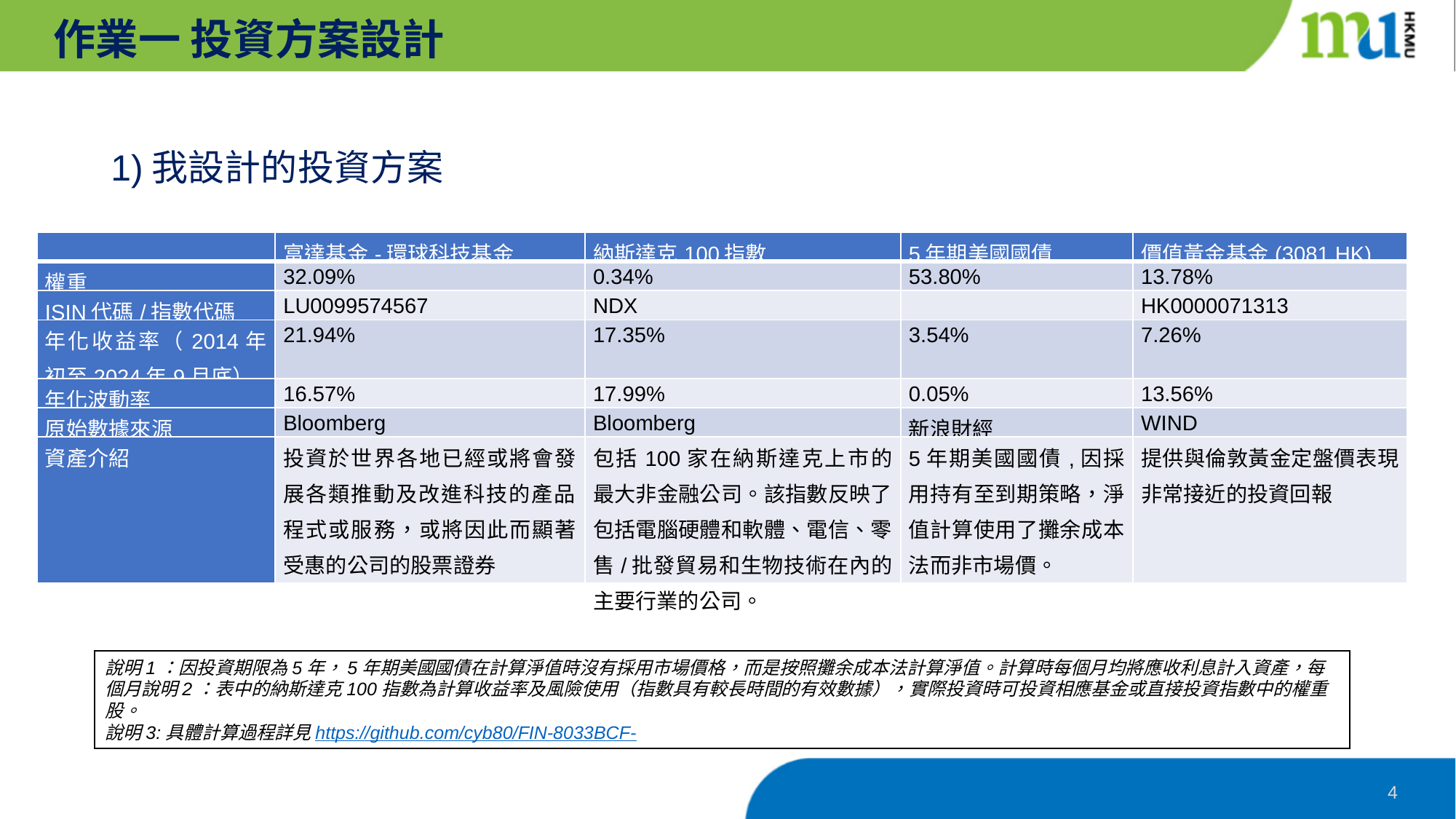

作業一 投資方案設計
# 1)我設計的投資方案
|  | 富達基金-環球科技基金 | 納斯達克100指數 | 5年期美國國債 | 價值黃金基金(3081.HK) |
| --- | --- | --- | --- | --- |
| 權重 | 32.09% | 0.34% | 53.80% | 13.78% |
| ISIN代碼/指數代碼 | LU0099574567 | NDX |  | HK0000071313 |
| 年化收益率（2014年初至2024年9月底） | 21.94% | 17.35% | 3.54% | 7.26% |
| 年化波動率 | 16.57% | 17.99% | 0.05% | 13.56% |
| 原始數據來源 | Bloomberg | Bloomberg | 新浪財經 | WIND |
| 資產介紹 | 投資於世界各地已經或將會發展各類推動及改進科技的產品，程式或服務，或將因此而顯著受惠的公司的股票證券 | 包括100家在納斯達克上市的最大非金融公司。該指數反映了包括電腦硬體和軟體、電信、零售/批發貿易和生物技術在內的主要行業的公司。 | 5年期美國國債,因採用持有至到期策略，淨值計算使用了攤余成本法而非市場價。 | 提供與倫敦黃金定盤價表現非常接近的投資回報 |
說明1：因投資期限為5年，5年期美國國債在計算淨值時沒有採用市場價格，而是按照攤余成本法計算淨值。計算時每個月均將應收利息計入資產，每個月說明2：表中的納斯達克100指數為計算收益率及風險使用（指數具有較長時間的有效數據），實際投資時可投資相應基金或直接投資指數中的權重股。
說明3:具體計算過程詳見https://github.com/cyb80/FIN-8033BCF-